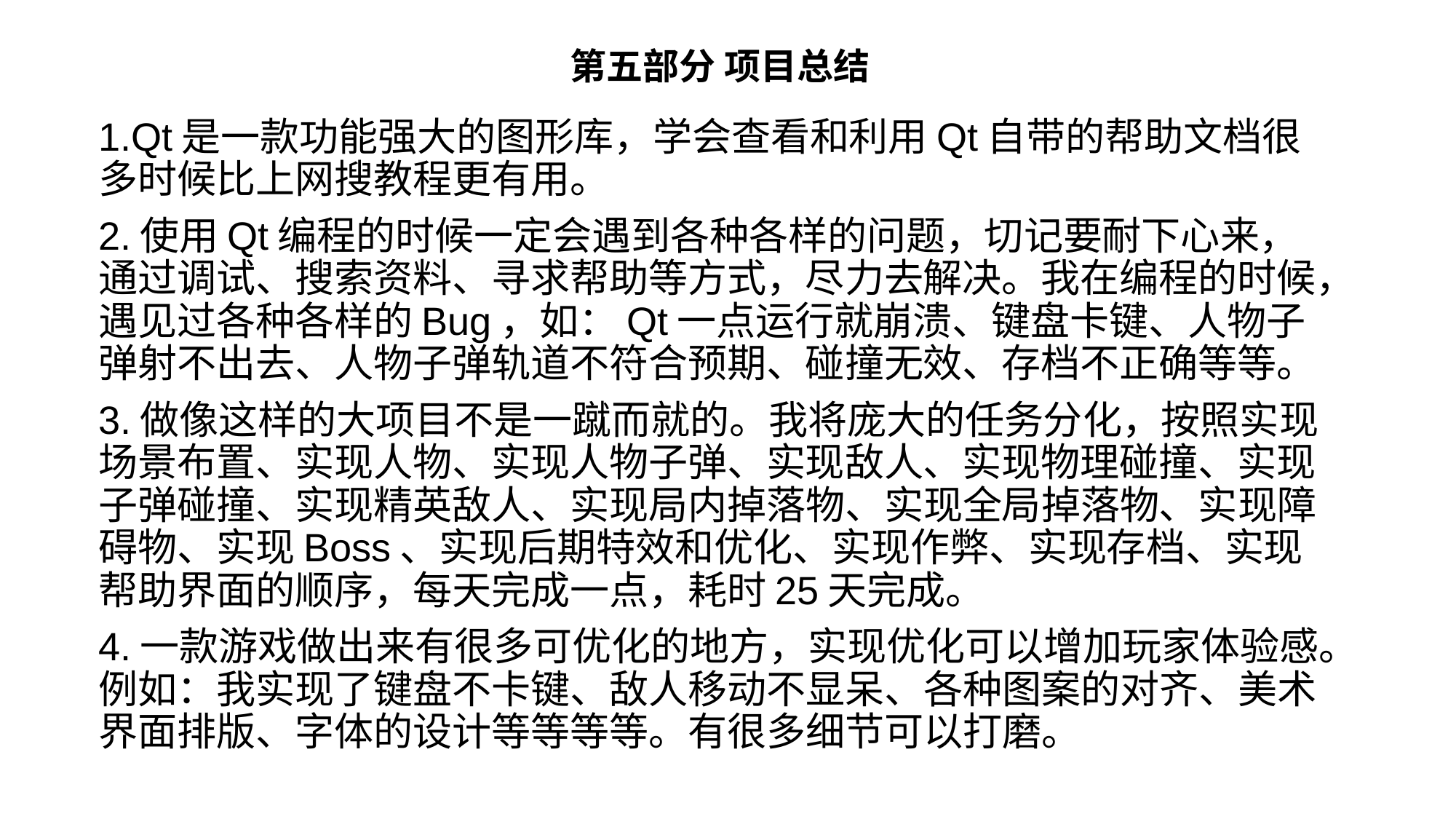

第五部分 项目总结
1.Qt是一款功能强大的图形库，学会查看和利用Qt自带的帮助文档很多时候比上网搜教程更有用。
2.使用Qt编程的时候一定会遇到各种各样的问题，切记要耐下心来，通过调试、搜索资料、寻求帮助等方式，尽力去解决。我在编程的时候，遇见过各种各样的Bug，如：Qt一点运行就崩溃、键盘卡键、人物子弹射不出去、人物子弹轨道不符合预期、碰撞无效、存档不正确等等。
3.做像这样的大项目不是一蹴而就的。我将庞大的任务分化，按照实现场景布置、实现人物、实现人物子弹、实现敌人、实现物理碰撞、实现子弹碰撞、实现精英敌人、实现局内掉落物、实现全局掉落物、实现障碍物、实现Boss、实现后期特效和优化、实现作弊、实现存档、实现帮助界面的顺序，每天完成一点，耗时25天完成。
4.一款游戏做出来有很多可优化的地方，实现优化可以增加玩家体验感。例如：我实现了键盘不卡键、敌人移动不显呆、各种图案的对齐、美术界面排版、字体的设计等等等等。有很多细节可以打磨。